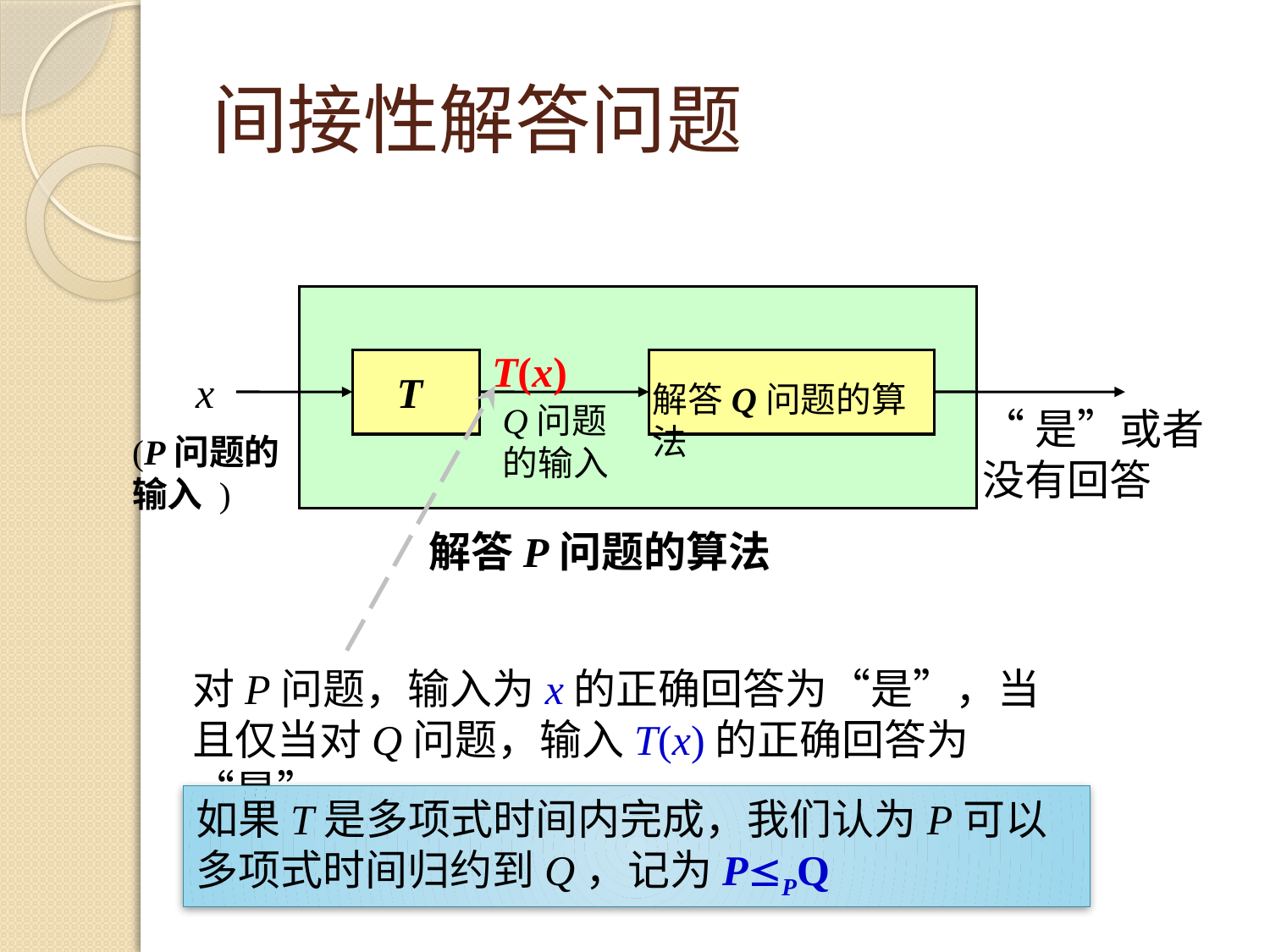

# 间接性解答问题

T(x)

x
T
解答Q问题的算法

Q问题的输入

“是”或者没有回答
(P问题的输入 )
解答P问题的算法
对P问题，输入为x的正确回答为“是”，当且仅当对Q问题，输入T(x)的正确回答为“是”。
如果T是多项式时间内完成，我们认为P可以多项式时间归约到Q，记为P≤PQ